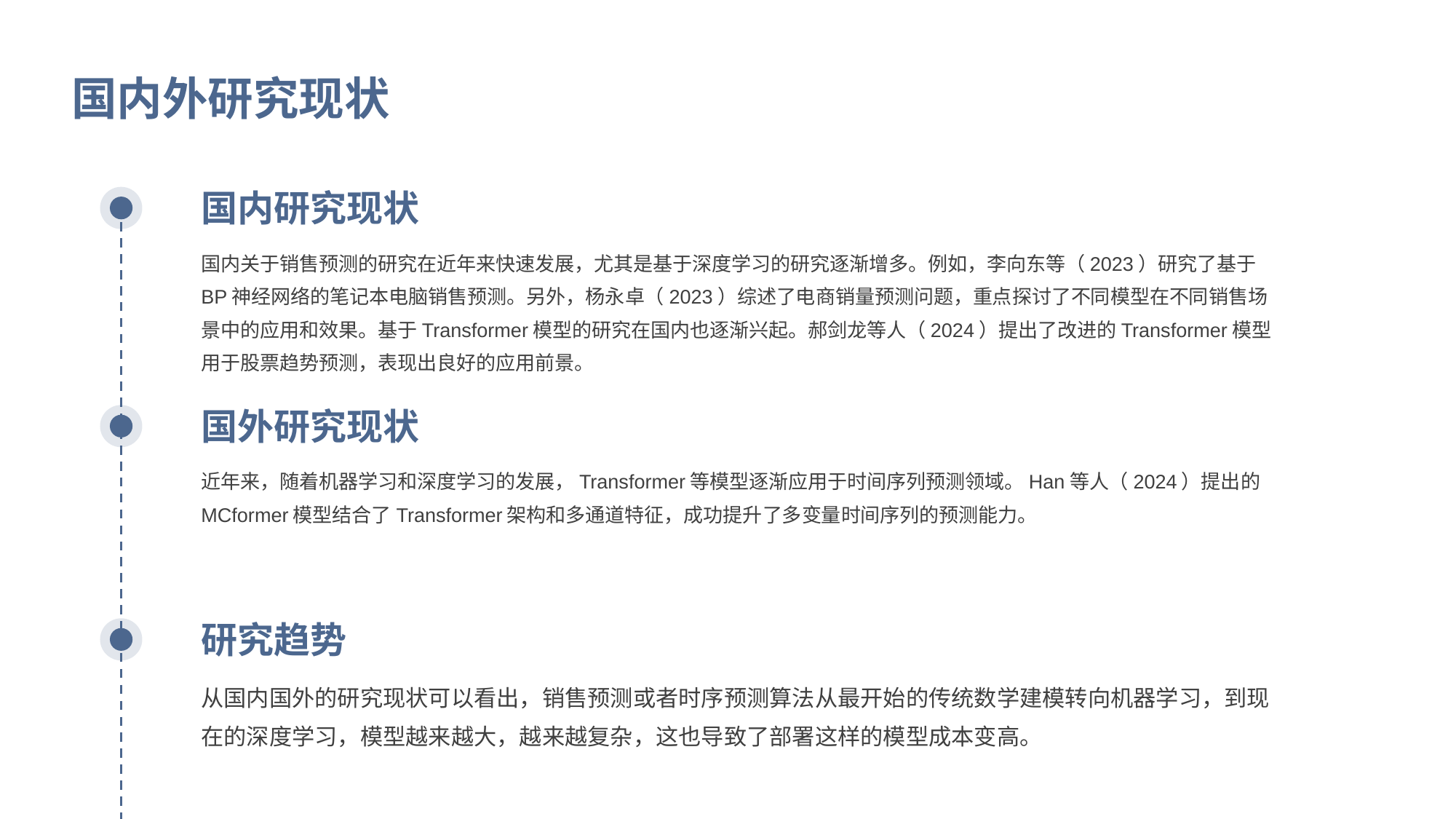

国内外研究现状
国内研究现状

国内关于销售预测的研究在近年来快速发展，尤其是基于深度学习的研究逐渐增多。例如，李向东等（2023）研究了基于BP神经网络的笔记本电脑销售预测。另外，杨永卓（2023）综述了电商销量预测问题，重点探讨了不同模型在不同销售场景中的应用和效果。基于Transformer模型的研究在国内也逐渐兴起。郝剑龙等人（2024）提出了改进的Transformer模型用于股票趋势预测，表现出良好的应用前景。
国外研究现状

近年来，随着机器学习和深度学习的发展，Transformer等模型逐渐应用于时间序列预测领域。Han等人（2024）提出的MCformer模型结合了Transformer架构和多通道特征，成功提升了多变量时间序列的预测能力。
研究趋势

从国内国外的研究现状可以看出，销售预测或者时序预测算法从最开始的传统数学建模转向机器学习，到现在的深度学习，模型越来越大，越来越复杂，这也导致了部署这样的模型成本变高。